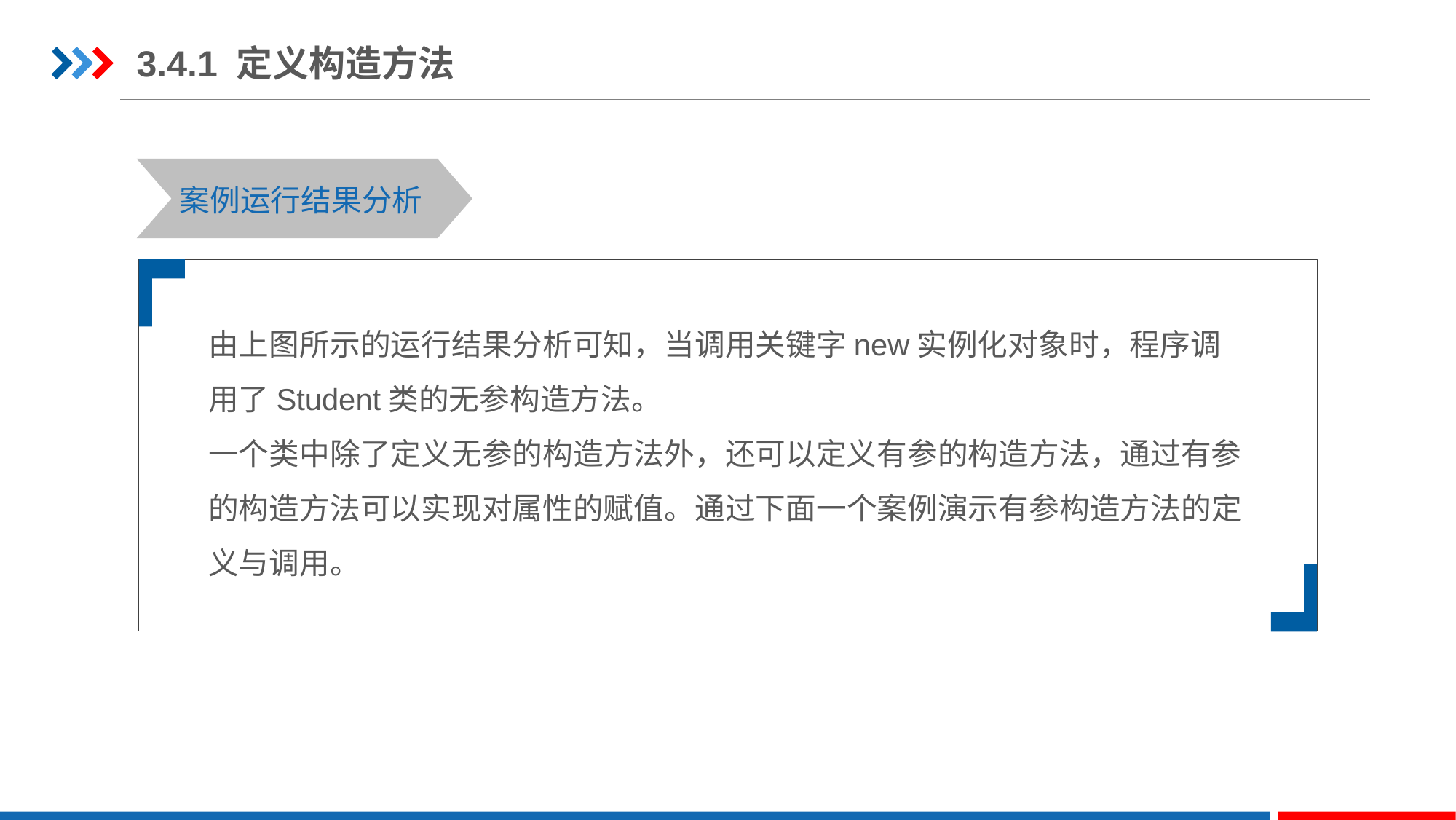

3.4.1 定义构造方法

案例运行结果分析

由上图所示的运行结果分析可知，当调用关键字new实例化对象时，程序调用了Student类的无参构造方法。
一个类中除了定义无参的构造方法外，还可以定义有参的构造方法，通过有参的构造方法可以实现对属性的赋值。通过下面一个案例演示有参构造方法的定义与调用。